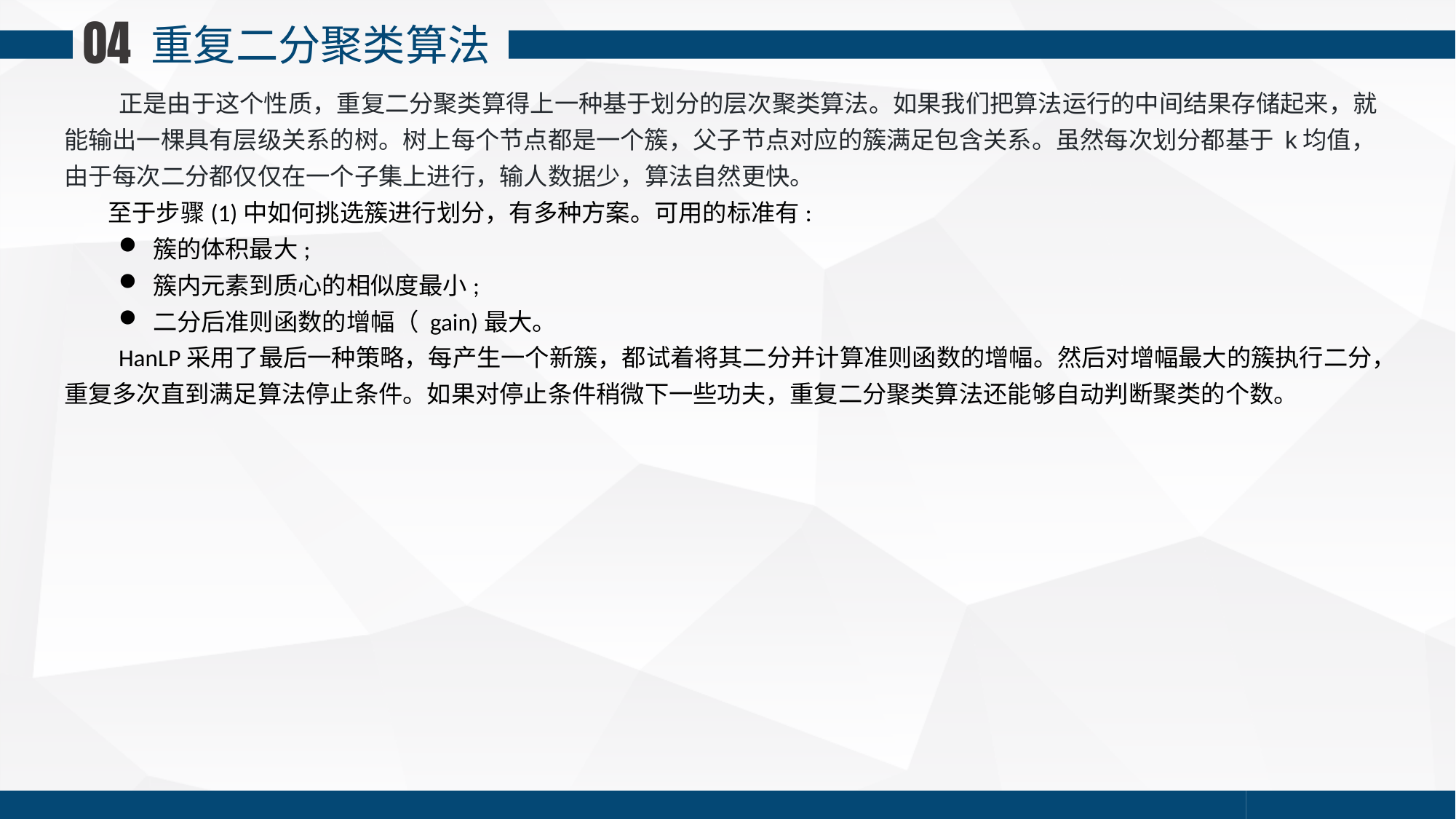

04
重复二分聚类算法

         正是由于这个性质，重复二分聚类算得上一种基于划分的层次聚类算法。如果我们把算法运行的中间结果存储起来，就能输出一棵具有层级关系的树。树上每个节点都是一个簇，父子节点对应的簇满足包含关系。虽然每次划分都基于 k均值，由于每次二分都仅仅在一个子集上进行，输人数据少，算法自然更快。
       至于步骤(1)中如何挑选簇进行划分，有多种方案。可用的标准有:
簇的体积最大;
簇内元素到质心的相似度最小;
二分后准则函数的增幅（ gain)最大。
          HanLP采用了最后一种策略，每产生一个新簇，都试着将其二分并计算准则函数的增幅。然后对增幅最大的簇执行二分，重复多次直到满足算法停止条件。如果对停止条件稍微下一些功夫，重复二分聚类算法还能够自动判断聚类的个数。